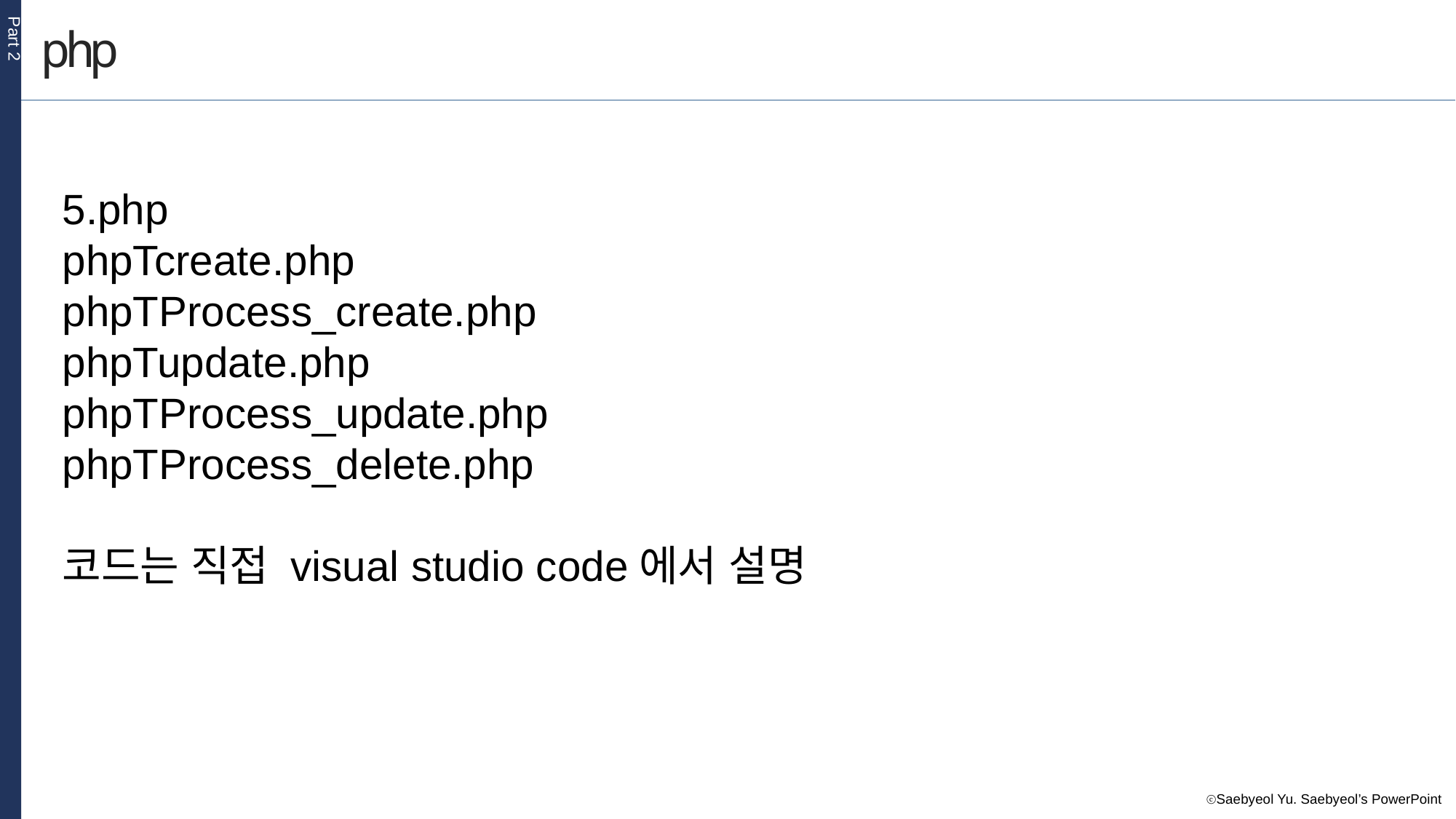

Part 2
php
5.php
phpTcreate.php
phpTProcess_create.php
phpTupdate.php
phpTProcess_update.php
phpTProcess_delete.php

코드는 직접 visual studio code에서 설명